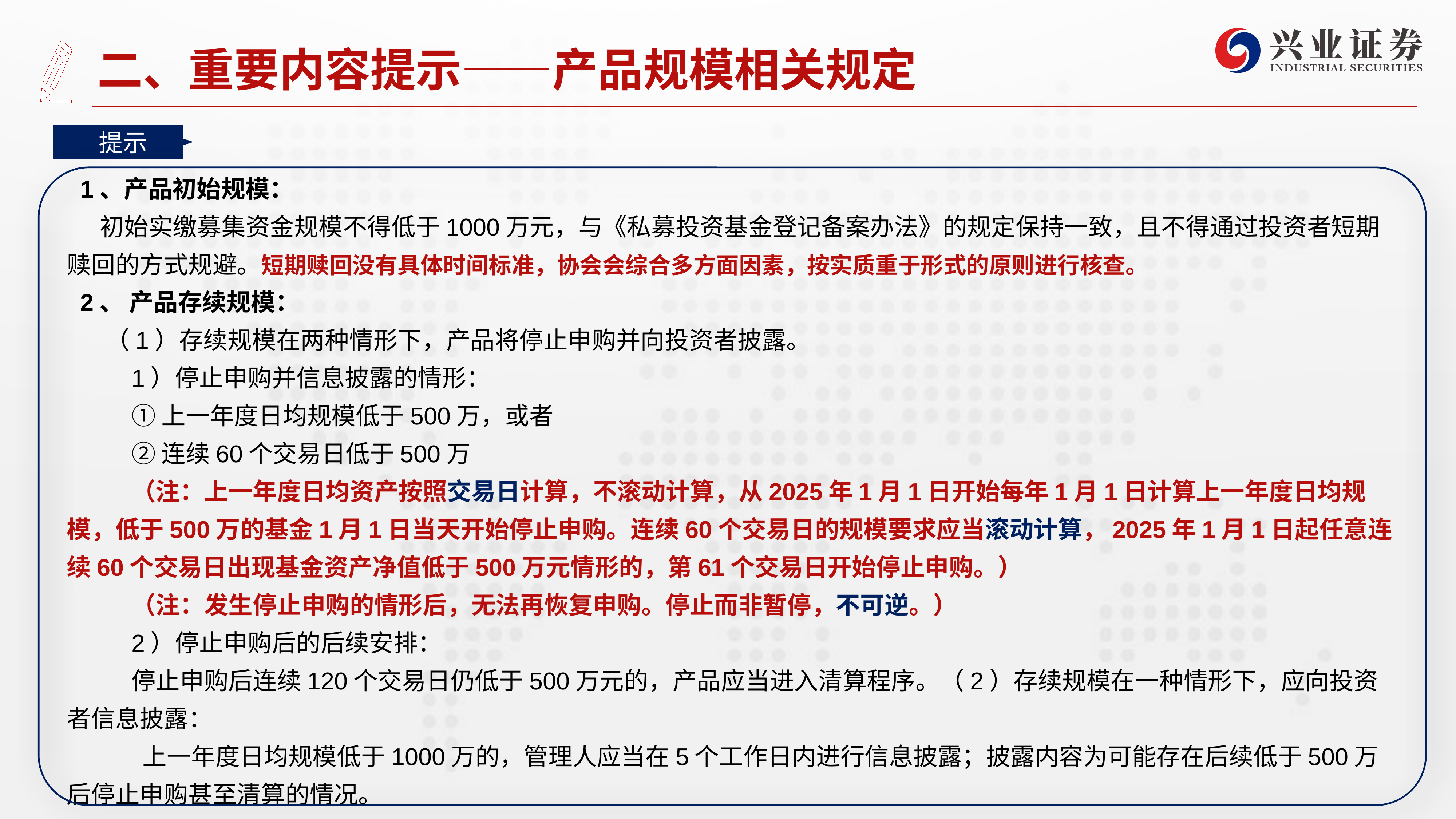

# 二、重要内容提示——产品规模相关规定
提示
  1、产品初始规模：
     初始实缴募集资金规模不得低于1000万元，与《私募投资基金登记备案办法》的规定保持一致，且不得通过投资者短期赎回的方式规避。短期赎回没有具体时间标准，协会会综合多方面因素，按实质重于形式的原则进行核查。
  2、 产品存续规模：
      （1）存续规模在两种情形下，产品将停止申购并向投资者披露。
1）停止申购并信息披露的情形：
①上一年度日均规模低于500万，或者
②连续60个交易日低于500万
（注：上一年度日均资产按照交易日计算，不滚动计算，从2025年1月1日开始每年1月1日计算上一年度日均规模，低于500万的基金1月1日当天开始停止申购。连续60个交易日的规模要求应当滚动计算，2025年1月1日起任意连续60个交易日出现基金资产净值低于500万元情形的，第61个交易日开始停止申购。）
（注：发生停止申购的情形后，无法再恢复申购。停止而非暂停，不可逆。）
2）停止申购后的后续安排：
停止申购后连续120个交易日仍低于500万元的，产品应当进入清算程序。（2）存续规模在一种情形下，应向投资者信息披露：
 上一年度日均规模低于1000万的，管理人应当在5个工作日内进行信息披露；披露内容为可能存在后续低于500万后停止申购甚至清算的情况。